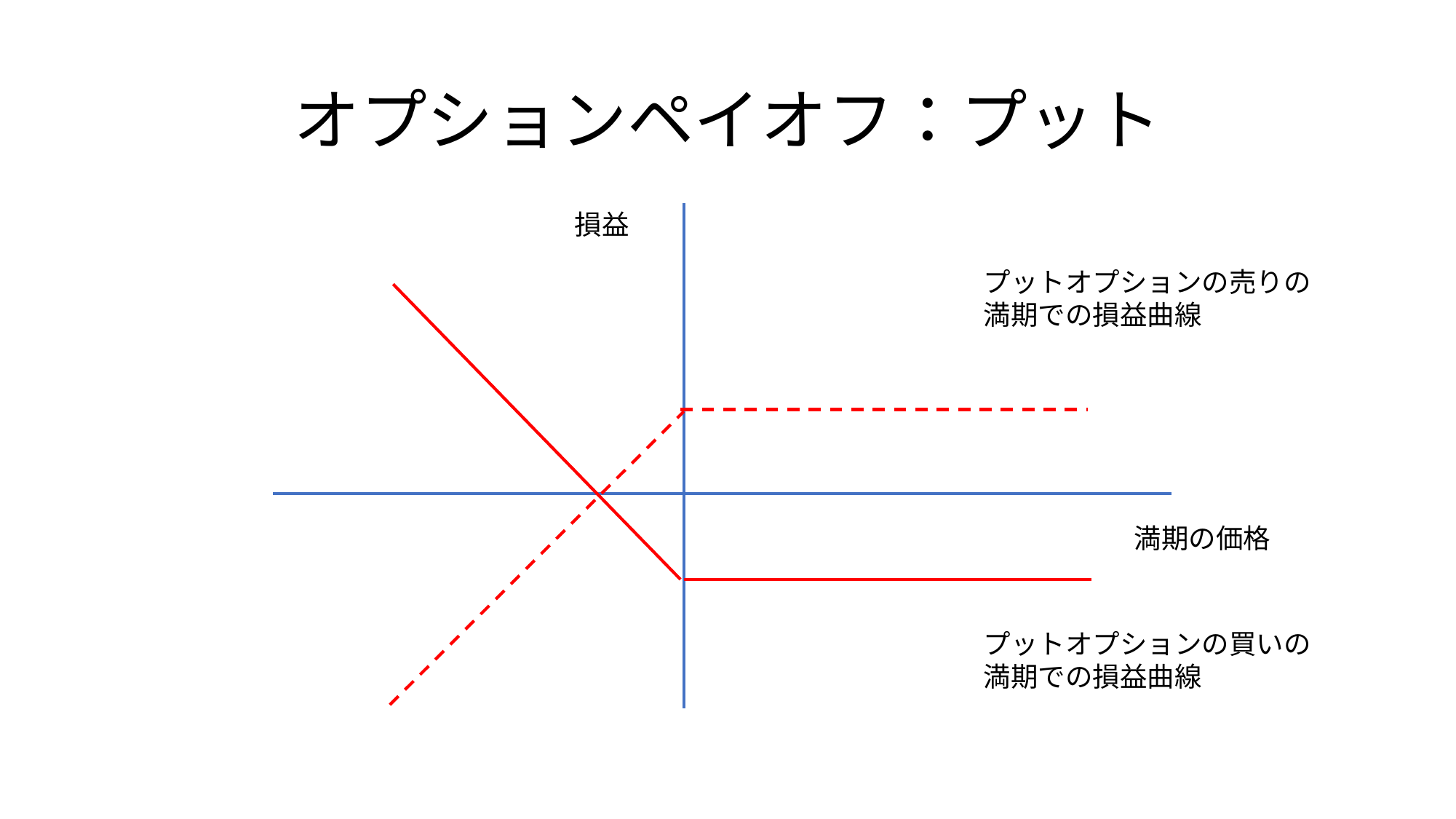

# オプションペイオフ：プット
損益
プットオプションの売りの
満期での損益曲線
満期の価格
プットオプションの買いの
満期での損益曲線